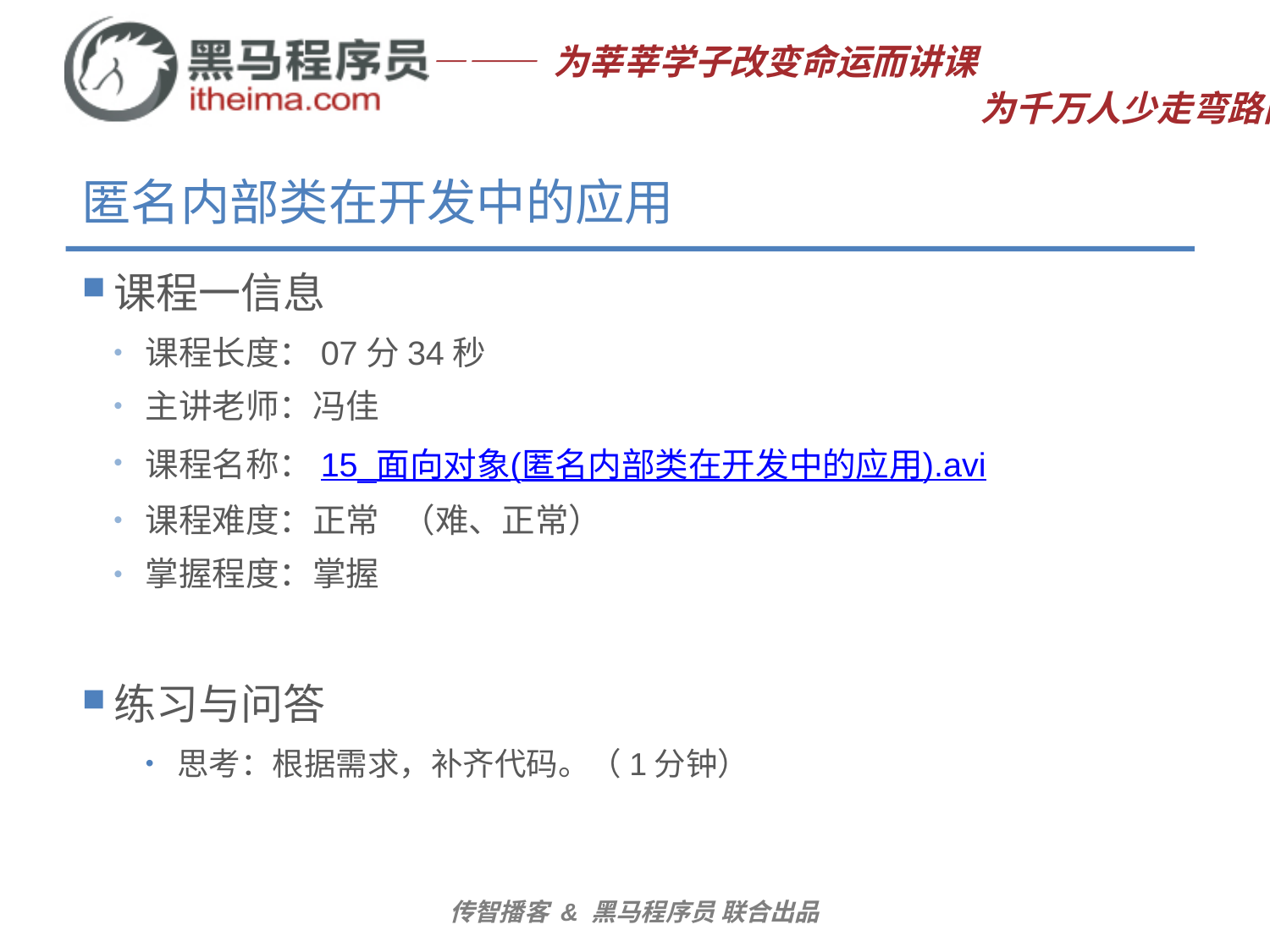

# 匿名内部类在开发中的应用
课程一信息
课程长度：07分34秒
主讲老师：冯佳
课程名称：15_面向对象(匿名内部类在开发中的应用).avi
课程难度：正常   （难、正常）
掌握程度：掌握

练习与问答
思考：根据需求，补齐代码。（1分钟）